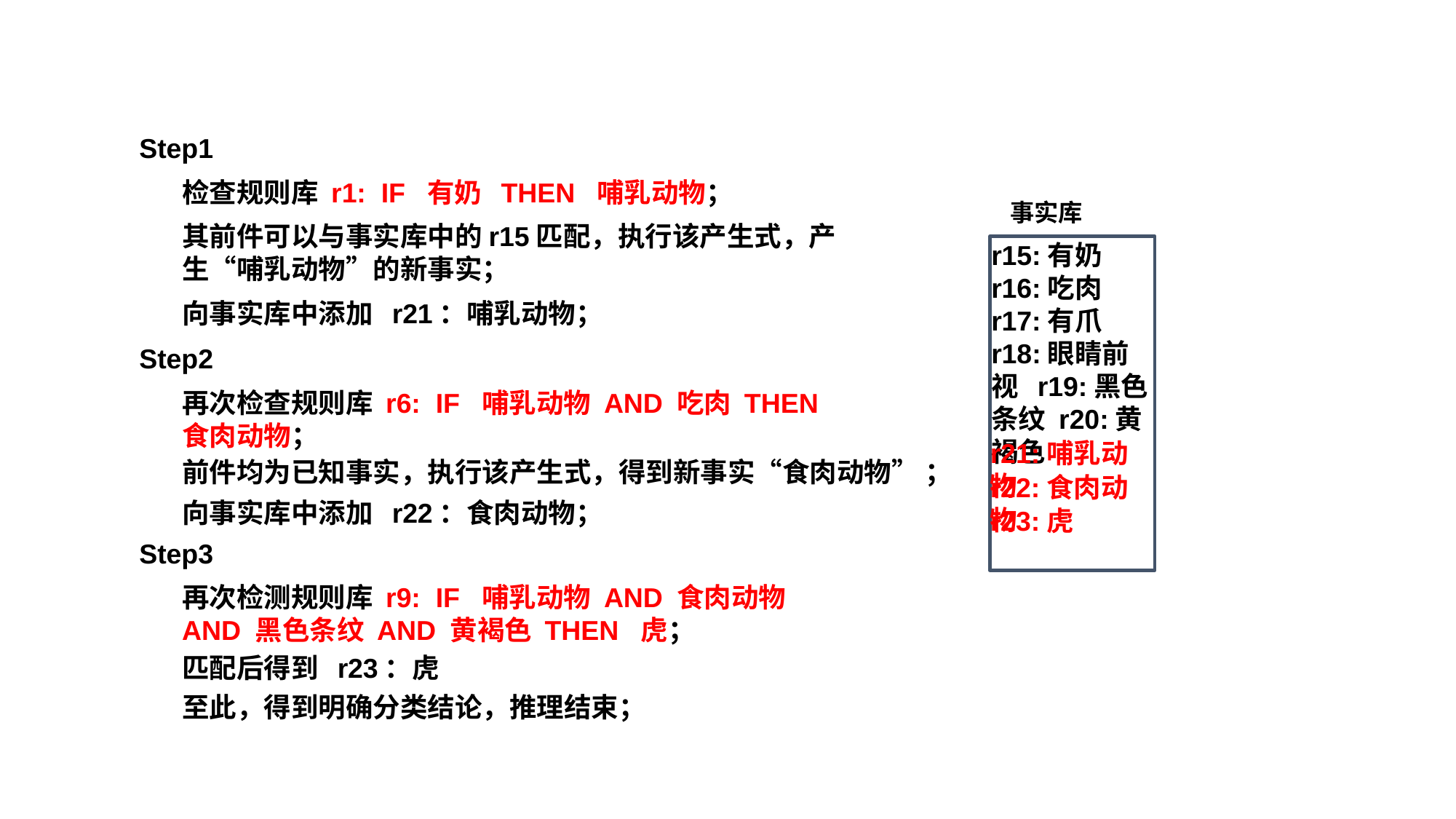

Step1
检查规则库 r1:  IF  有奶  THEN  哺乳动物；
              事实库
其前件可以与事实库中的r15匹配，执行该产生式，产生“哺乳动物”的新事实；
r15:有奶 r16:吃肉 r17:有爪 r18:眼睛前视  r19:黑色条纹 r20:黄褐色

向事实库中添加  r21：哺乳动物；
Step2
再次检查规则库 r6:  IF  哺乳动物 AND 吃肉 THEN  食肉动物；
r21:哺乳动物
前件均为已知事实，执行该产生式，得到新事实“食肉动物” ；
r22:食肉动物
向事实库中添加  r22：食肉动物；
r23:虎
Step3
再次检测规则库 r9:  IF  哺乳动物 AND 食肉动物 AND 黑色条纹 AND 黄褐色 THEN  虎；
匹配后得到  r23：虎
至此，得到明确分类结论，推理结束；